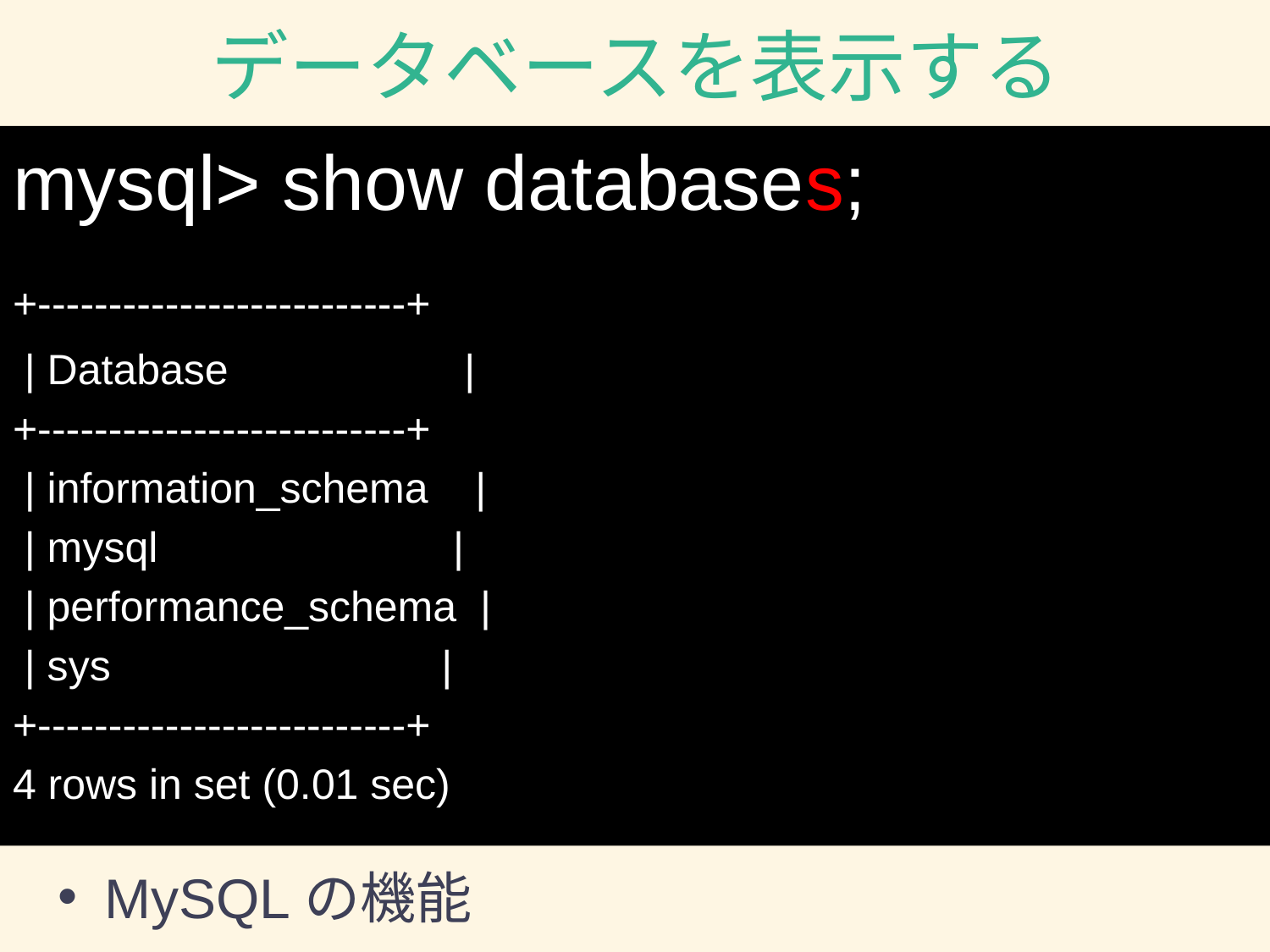

# データベースを表示する
mysql> show databases;
﻿﻿+--------------------------+
 | Database                    |
+--------------------------+
 | information_schema    |
 | mysql                         |
 | performance_schema  |
 | sys                            |
+--------------------------+
4 rows in set (0.01 sec)
MySQLの機能